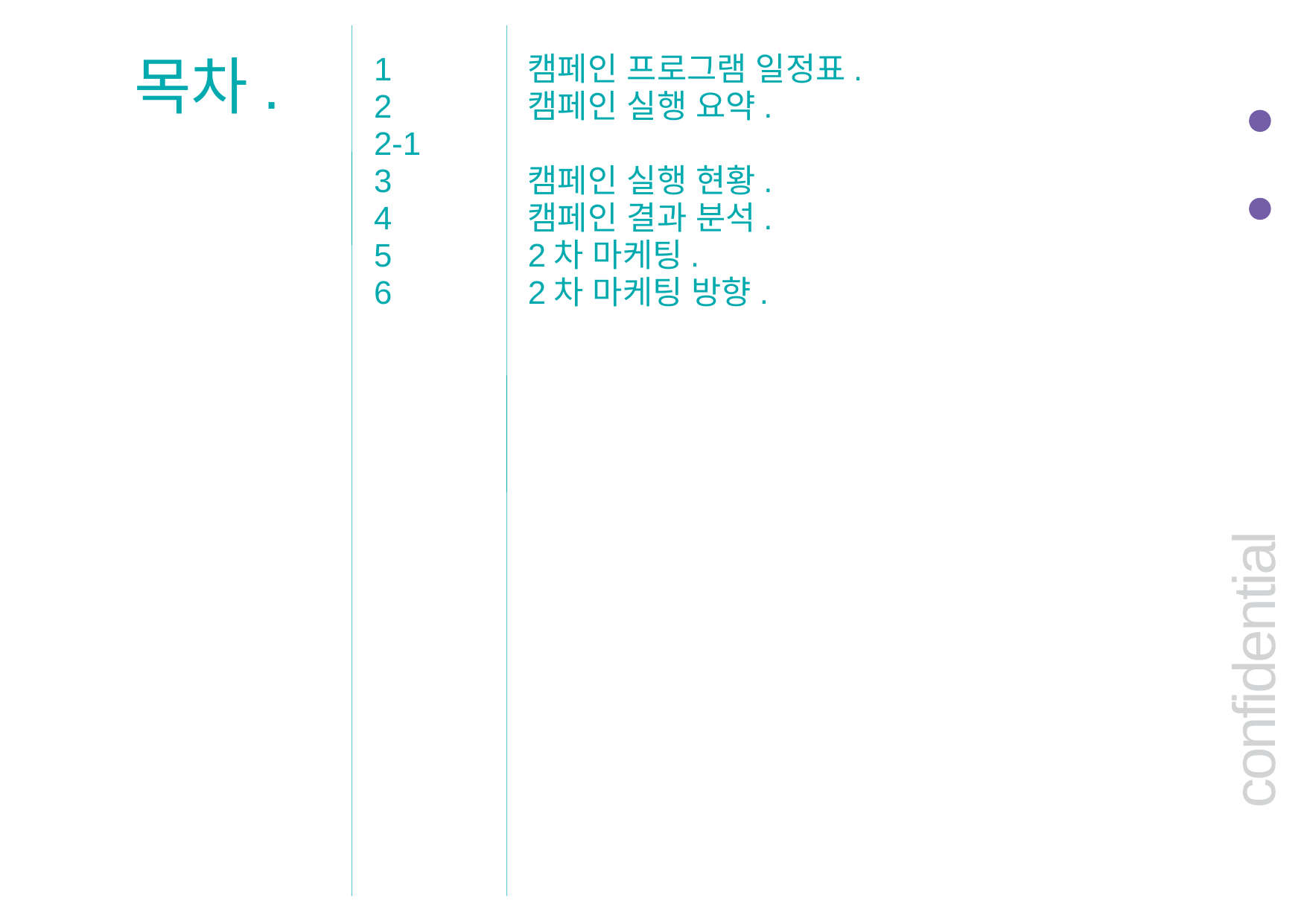

목차.
1
2
2-1
3
4
5
6
캠페인 프로그램 일정표.
캠페인 실행 요약.

캠페인 실행 현황.
캠페인 결과 분석.
2차 마케팅.
2차 마케팅 방향.
confidential